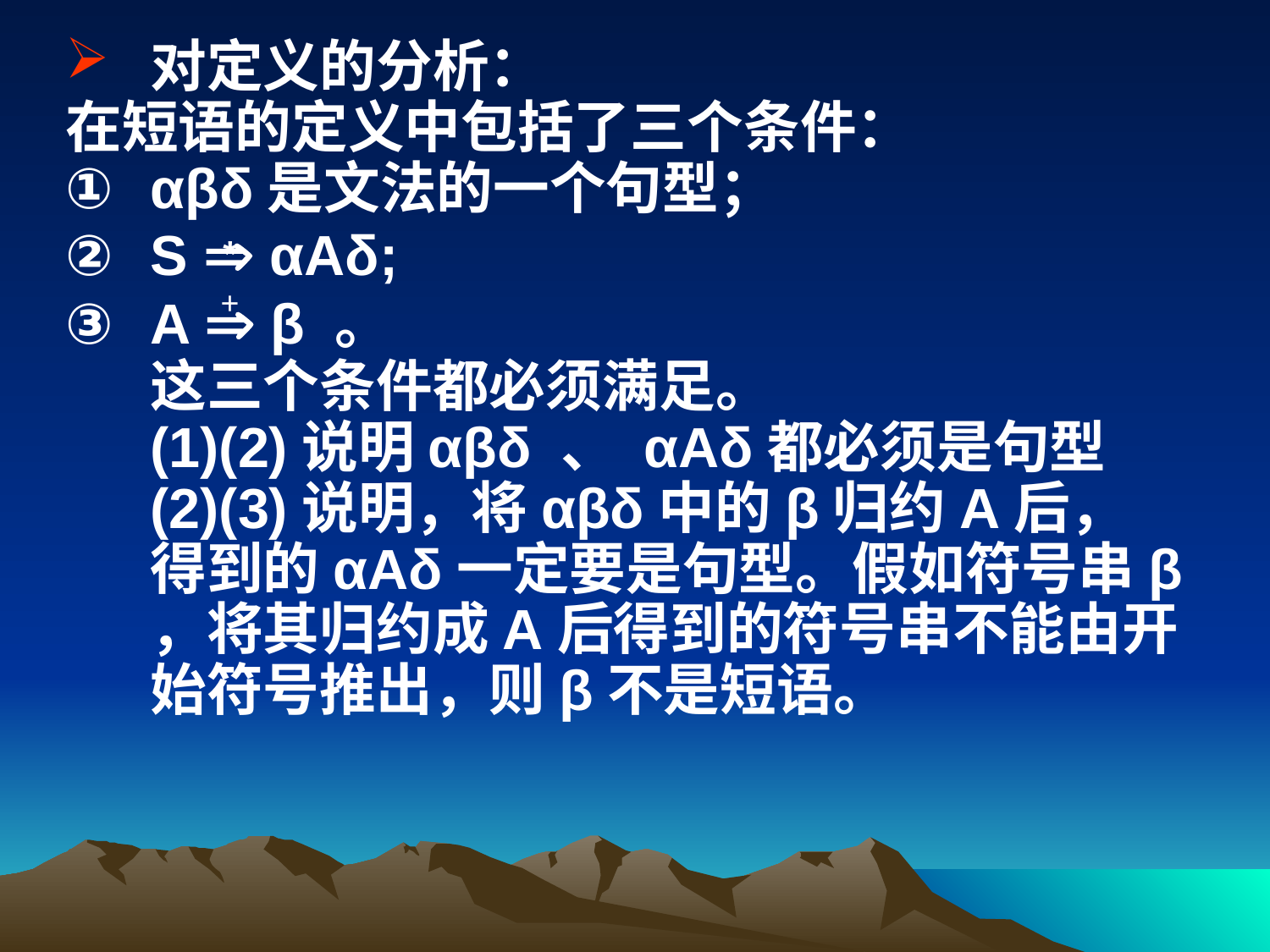

对定义的分析：
在短语的定义中包括了三个条件：
αβδ是文法的一个句型；
S ⇒ αAδ;
A ⇒ β 。
	这三个条件都必须满足。
	(1)(2)说明αβδ 、 αAδ都必须是句型(2)(3)说明，将αβδ中的β归约A后，得到的αAδ一定要是句型。假如符号串β ，将其归约成A后得到的符号串不能由开始符号推出，则β不是短语。
*
+